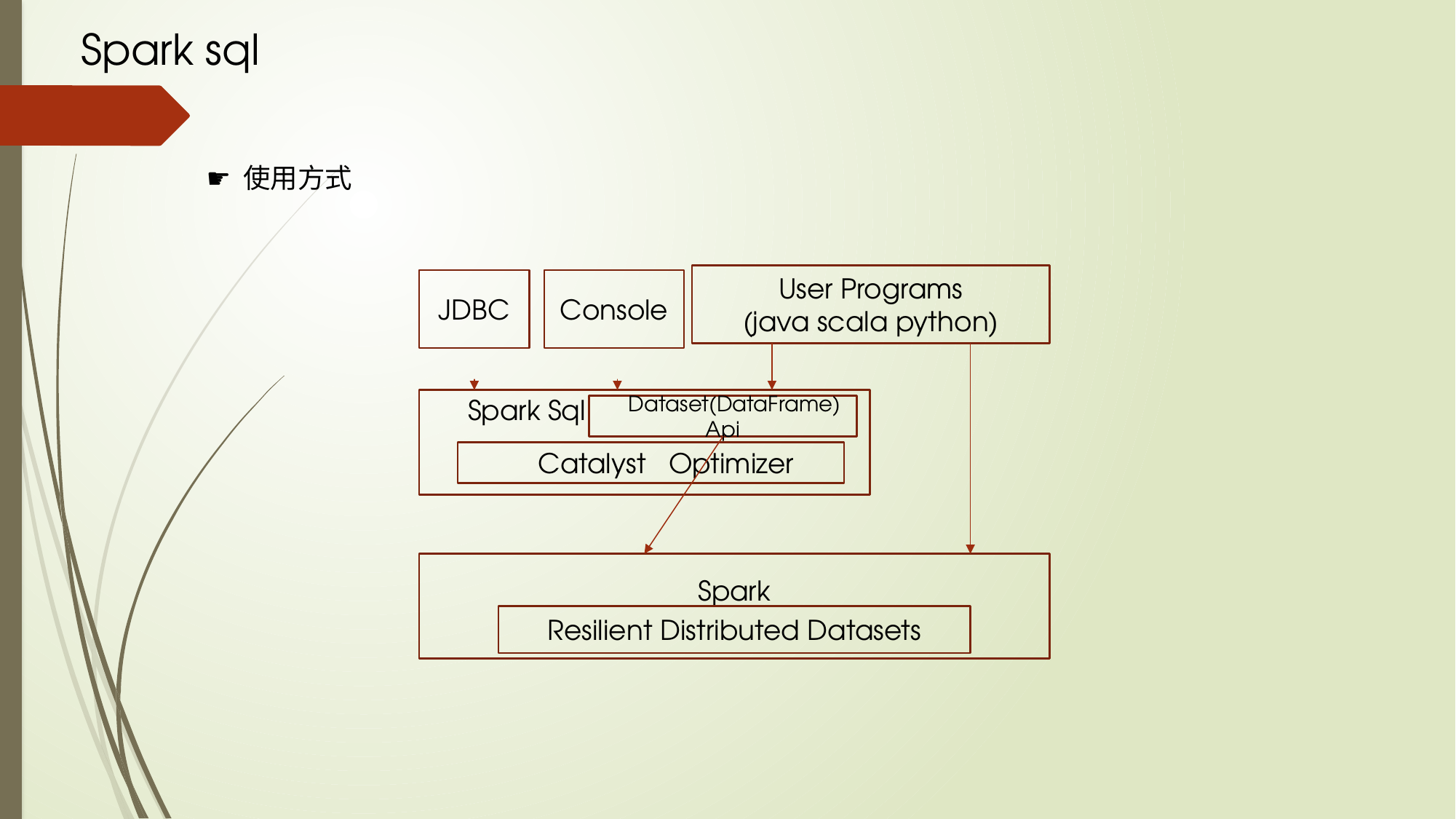

Spark sql
☛ 使用方式
User Programs
(java scala python)
JDBC
Console
     Spark Sql

    Dataset(DataFrame) Api
    Catalyst   Optimizer
Spark

Resilient Distributed Datasets